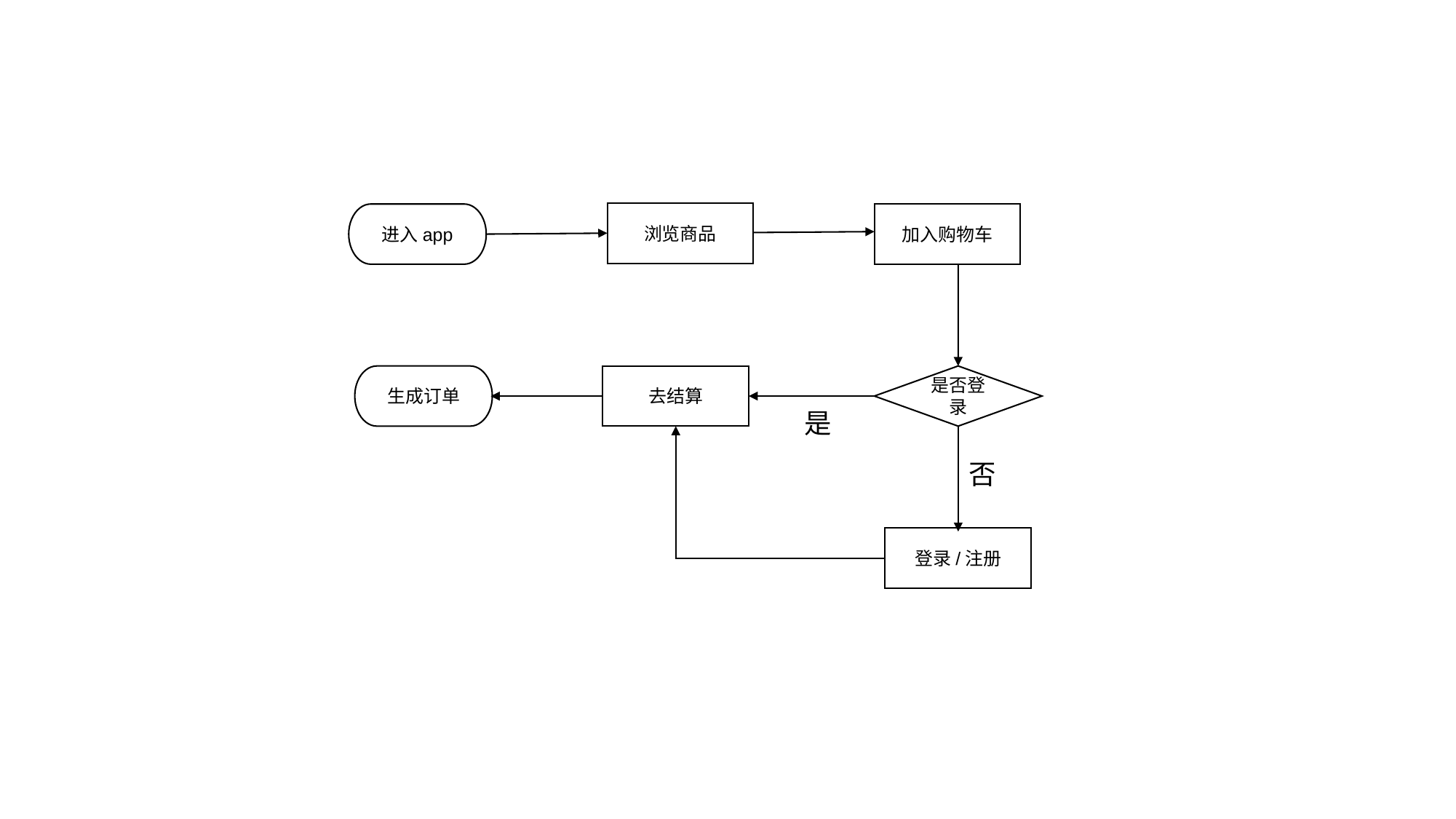

浏览商品
进入app
加入购物车
生成订单
去结算
是否登录
是
否
登录/注册